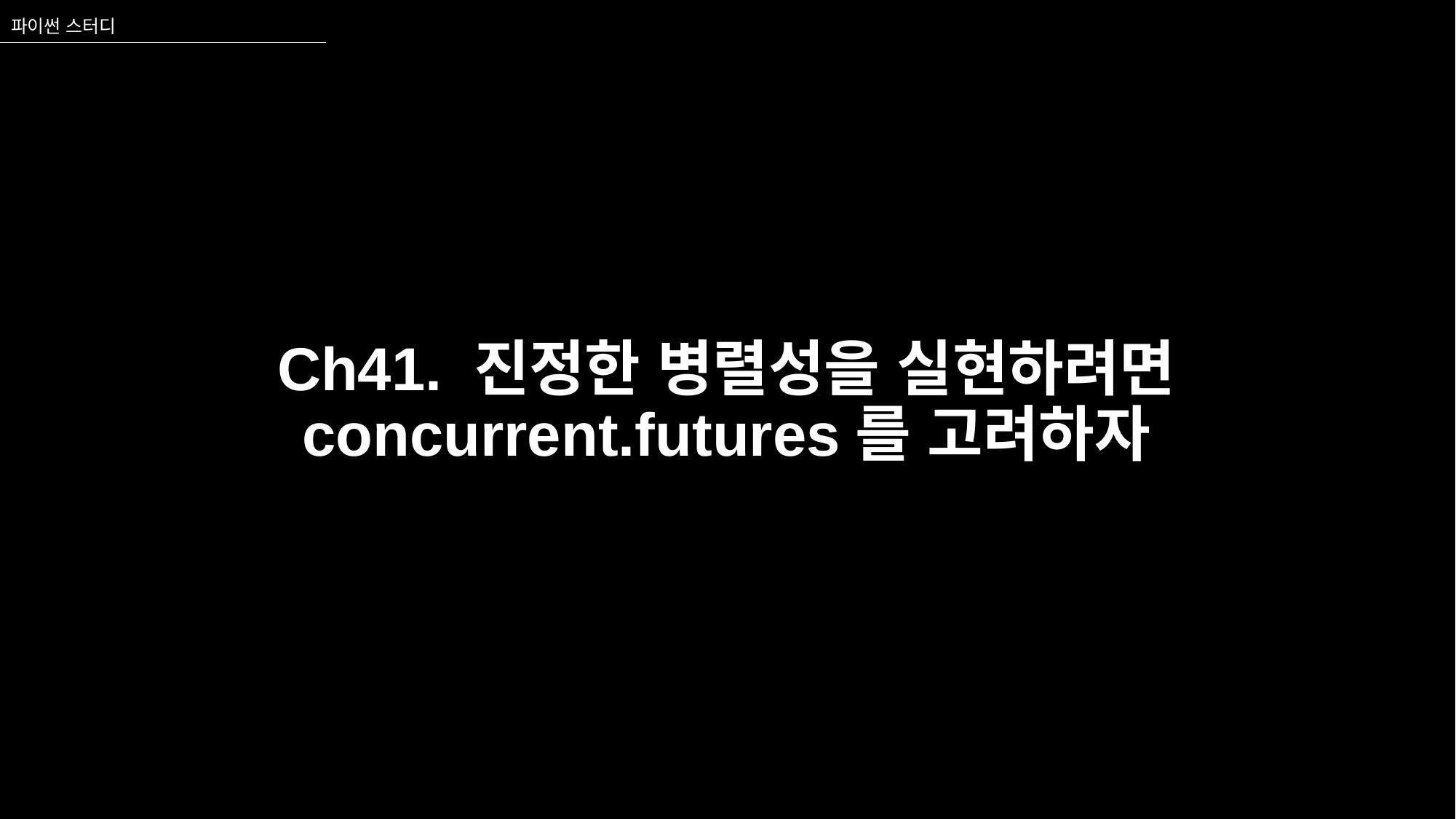

파이썬 스터디
# Ch41. 진정한 병렬성을 실현하려면 concurrent.futures를 고려하자